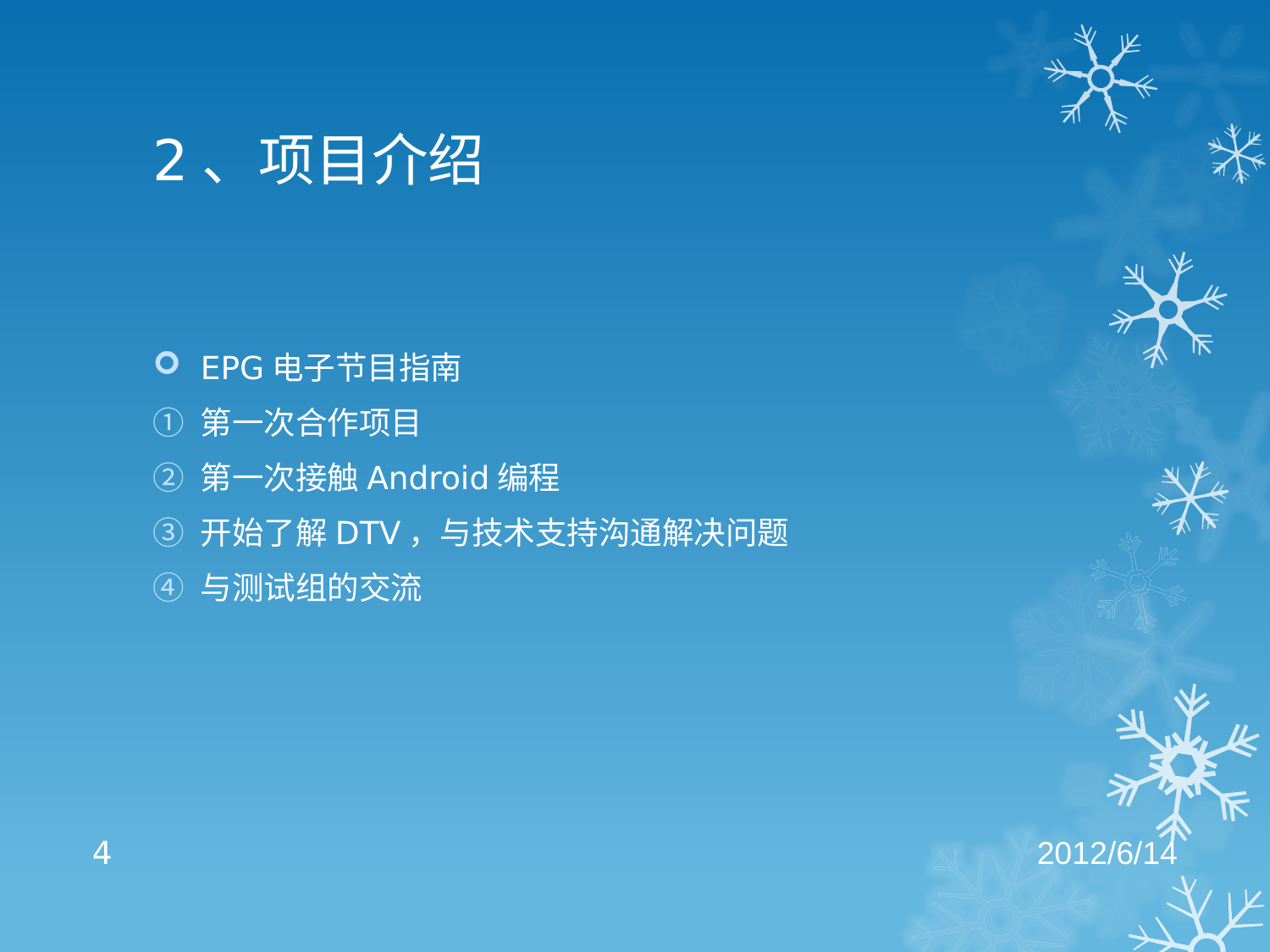

# 2、项目介绍
EPG电子节目指南
第一次合作项目
第一次接触Android编程
开始了解DTV，与技术支持沟通解决问题
与测试组的交流

4
2012/6/14